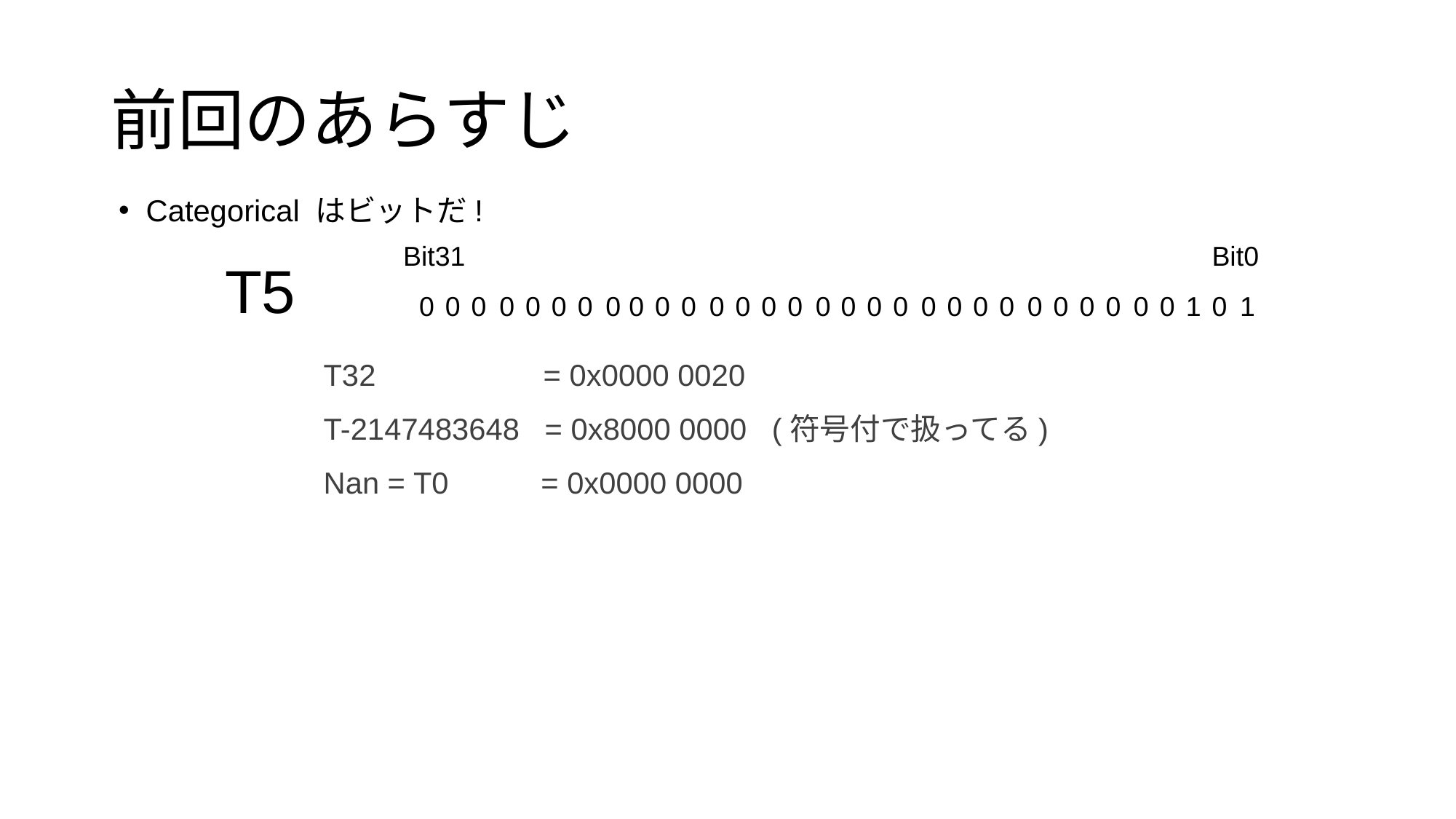

# 前回のあらすじ
Categorical はビットだ!

Bit31
Bit0
0
0
0
0
0
0
0
0
0
0
0
0
0
0
0
0
0
0
0
0
0
0
0
0
0
0
0
0
0
1
0
1
T5
T32                    = 0x0000 0020
T-2147483648   = 0x8000 0000   (符号付で扱ってる)
Nan = T0           = 0x0000 0000